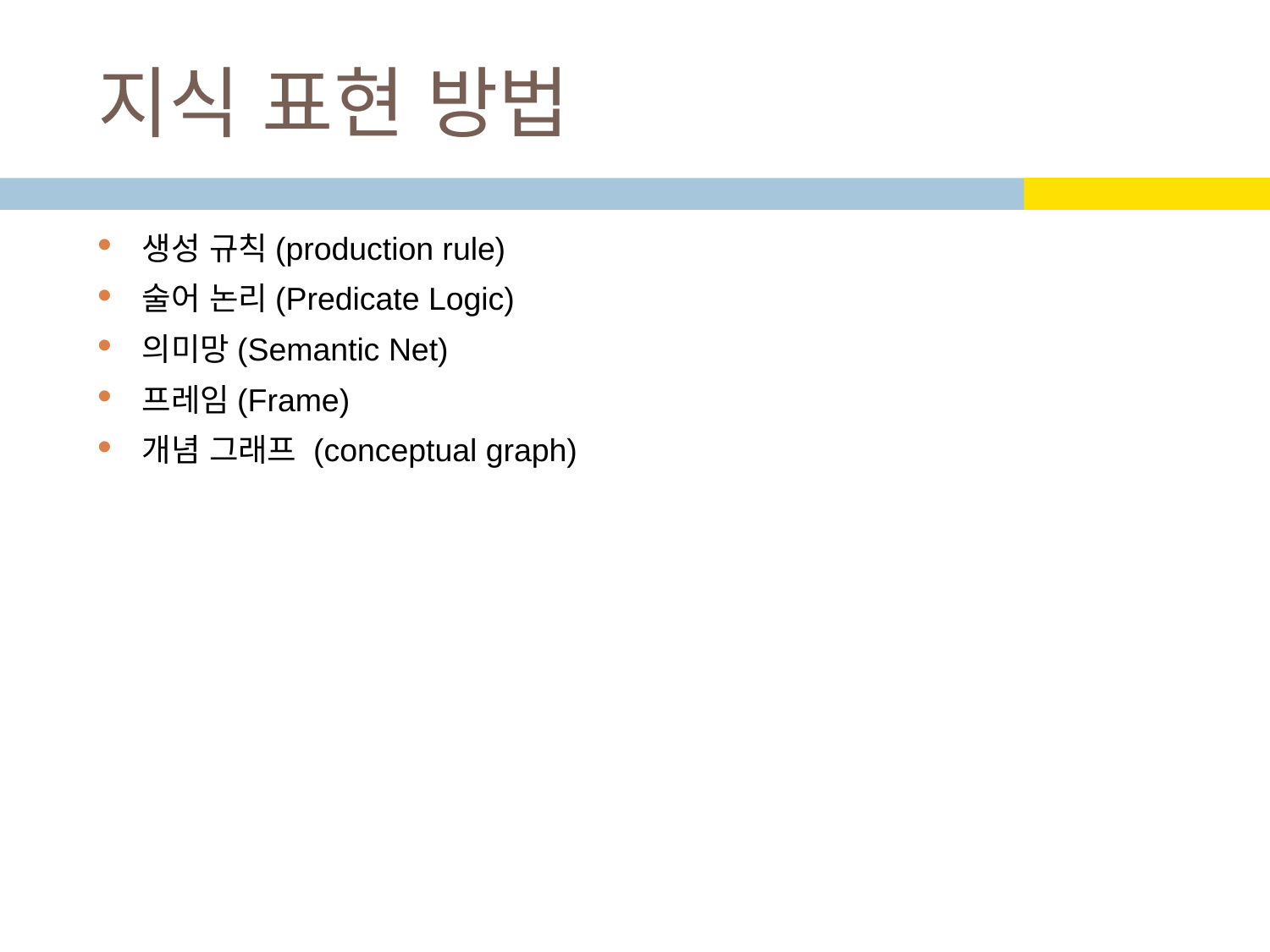

# 지식 표현 방법
생성 규칙(production rule)
술어 논리(Predicate Logic)
의미망(Semantic Net)
프레임(Frame)
개념 그래프 (conceptual graph)